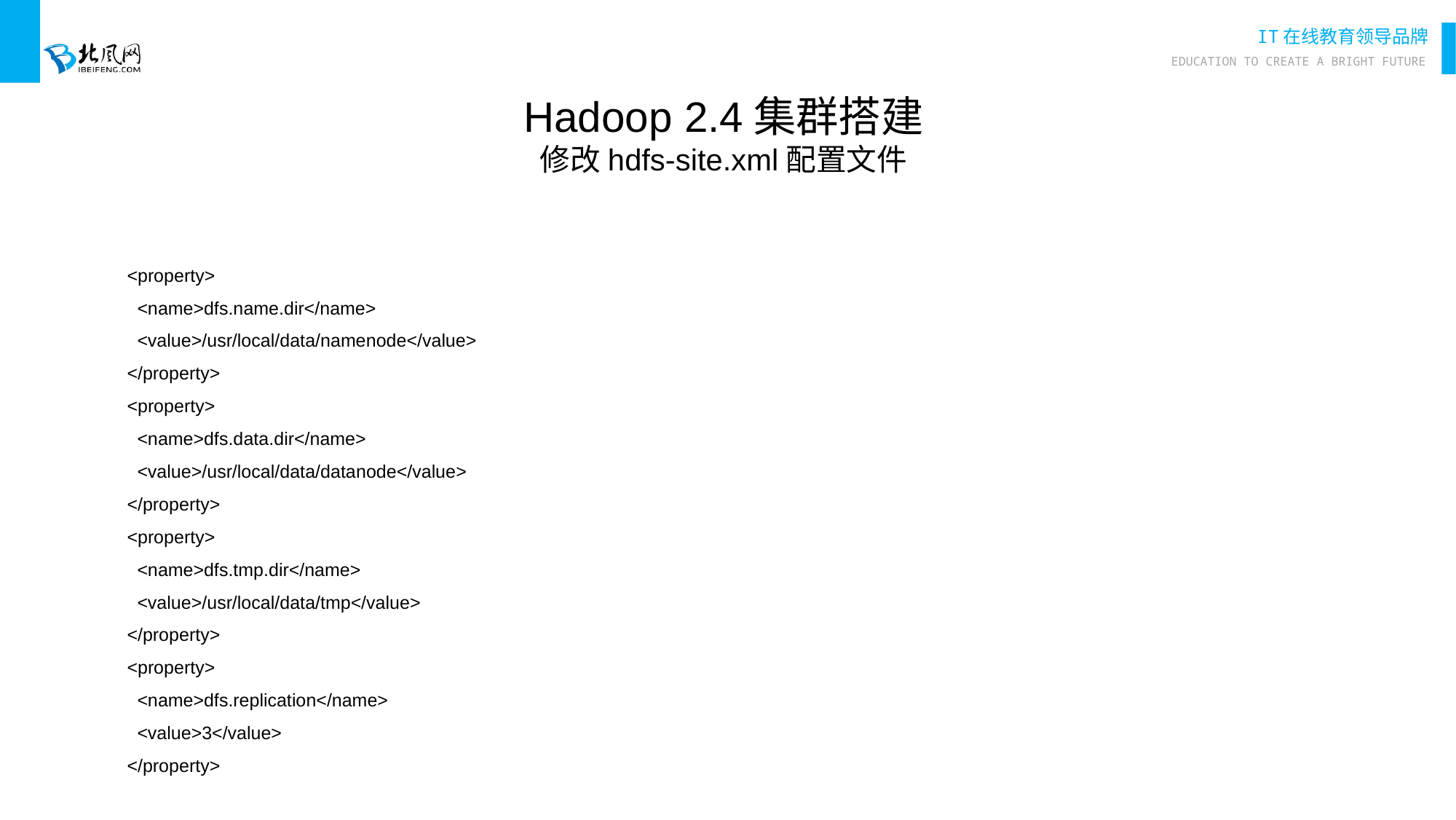

Hadoop 2.4集群搭建
修改hdfs-site.xml配置文件
<property>
  <name>dfs.name.dir</name>
  <value>/usr/local/data/namenode</value>
</property>
<property>
  <name>dfs.data.dir</name>
  <value>/usr/local/data/datanode</value>
</property>
<property>
  <name>dfs.tmp.dir</name>
  <value>/usr/local/data/tmp</value>
</property>
<property>
  <name>dfs.replication</name>
  <value>3</value>
</property>